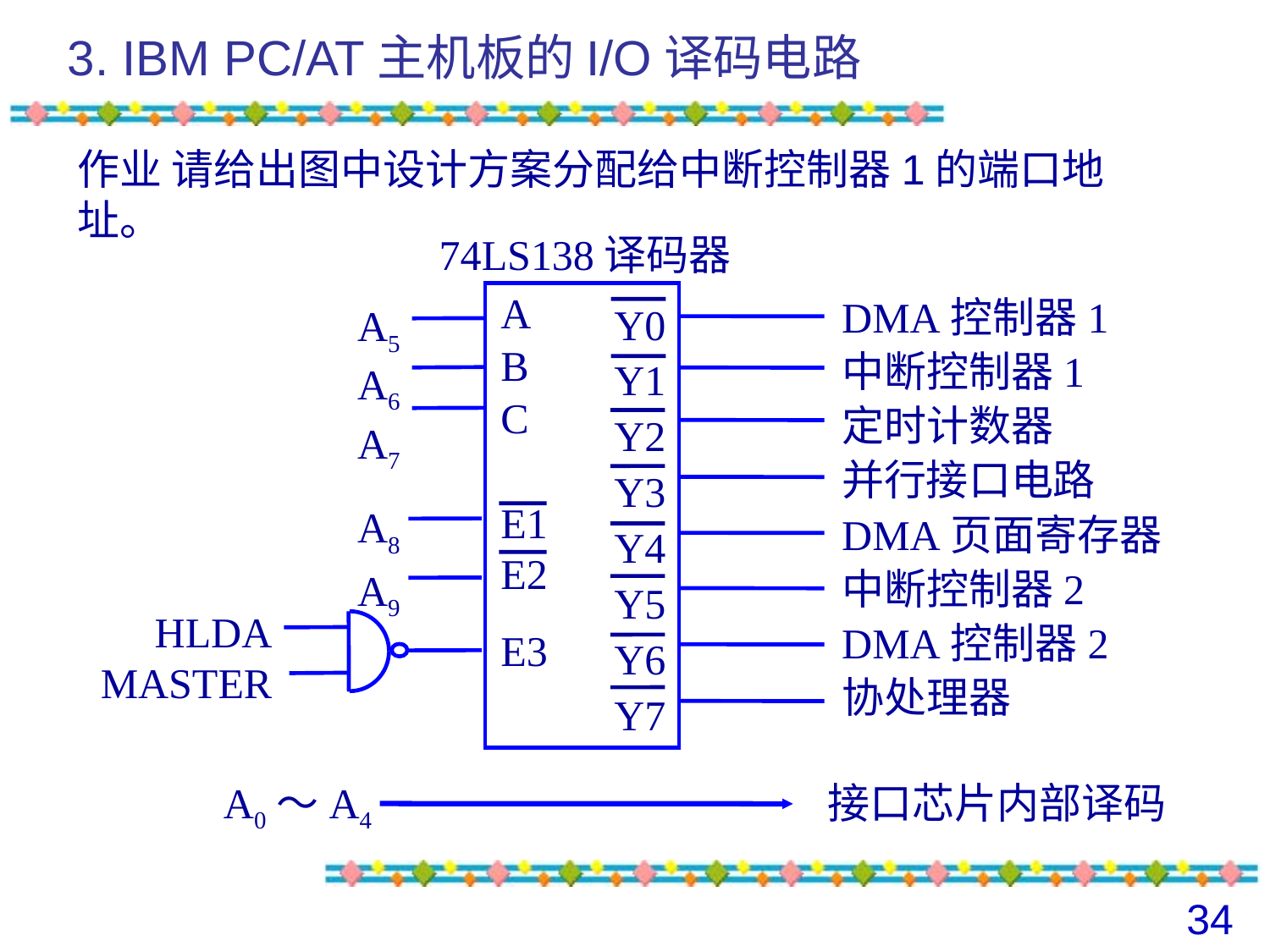

# 3. IBM PC/AT主机板的I/O译码电路
作业 请给出图中设计方案分配给中断控制器1的端口地址。
74LS138译码器

A
B
C

E1
E2
E3

DMA控制器1
中断控制器1
定时计数器
并行接口电路
DMA页面寄存器
中断控制器2
DMA控制器2
协处理器
Y0
Y1
Y2
Y3
Y4
Y5
Y6
Y7

A5
A6
A7
A8
A9

HLDA
MASTER

A0～A4
接口芯片内部译码